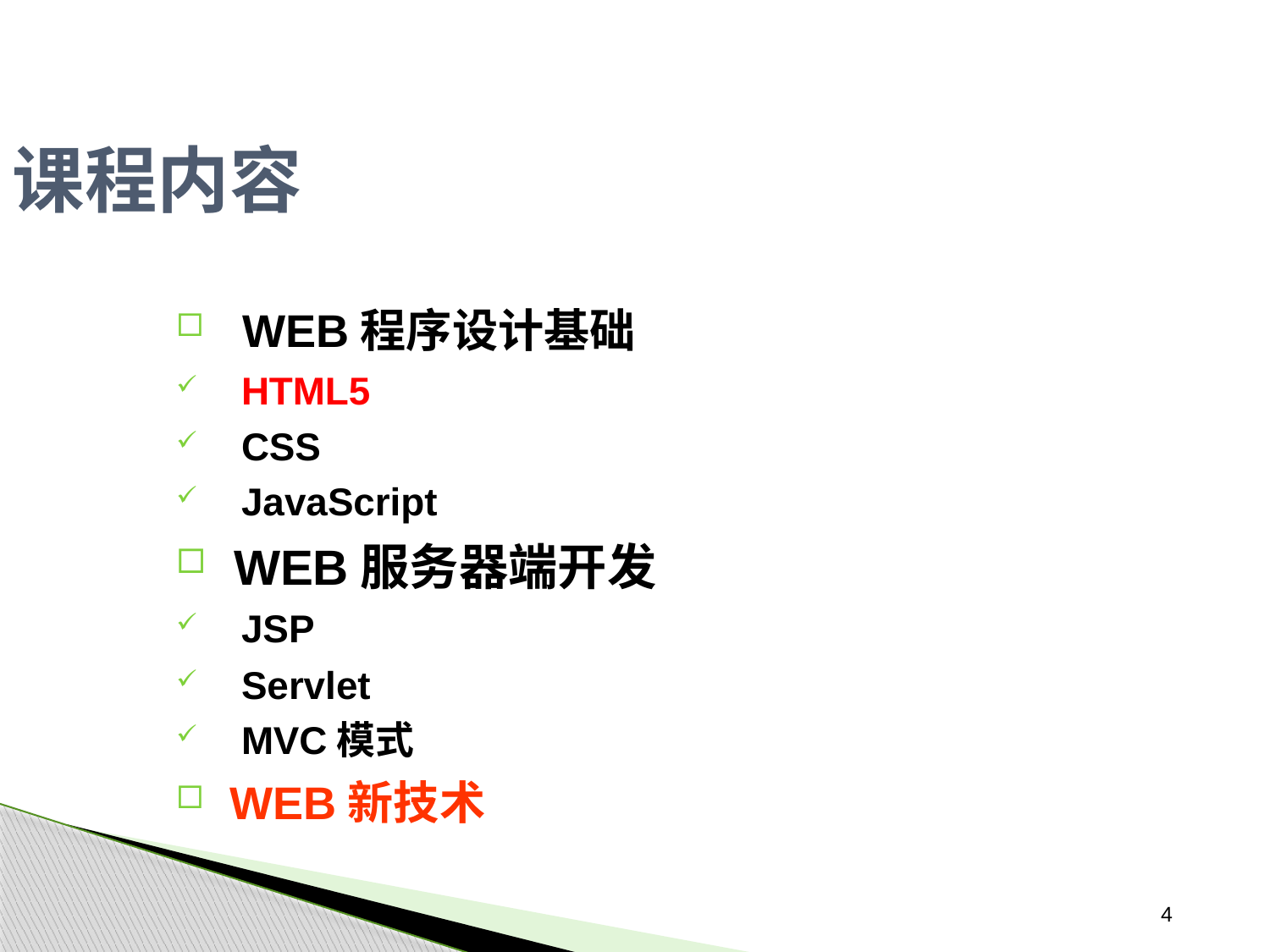

课程内容
   WEB程序设计基础
    HTML5
    CSS
    JavaScript
  WEB服务器端开发
    JSP
    Servlet
    MVC模式
  WEB新技术

4